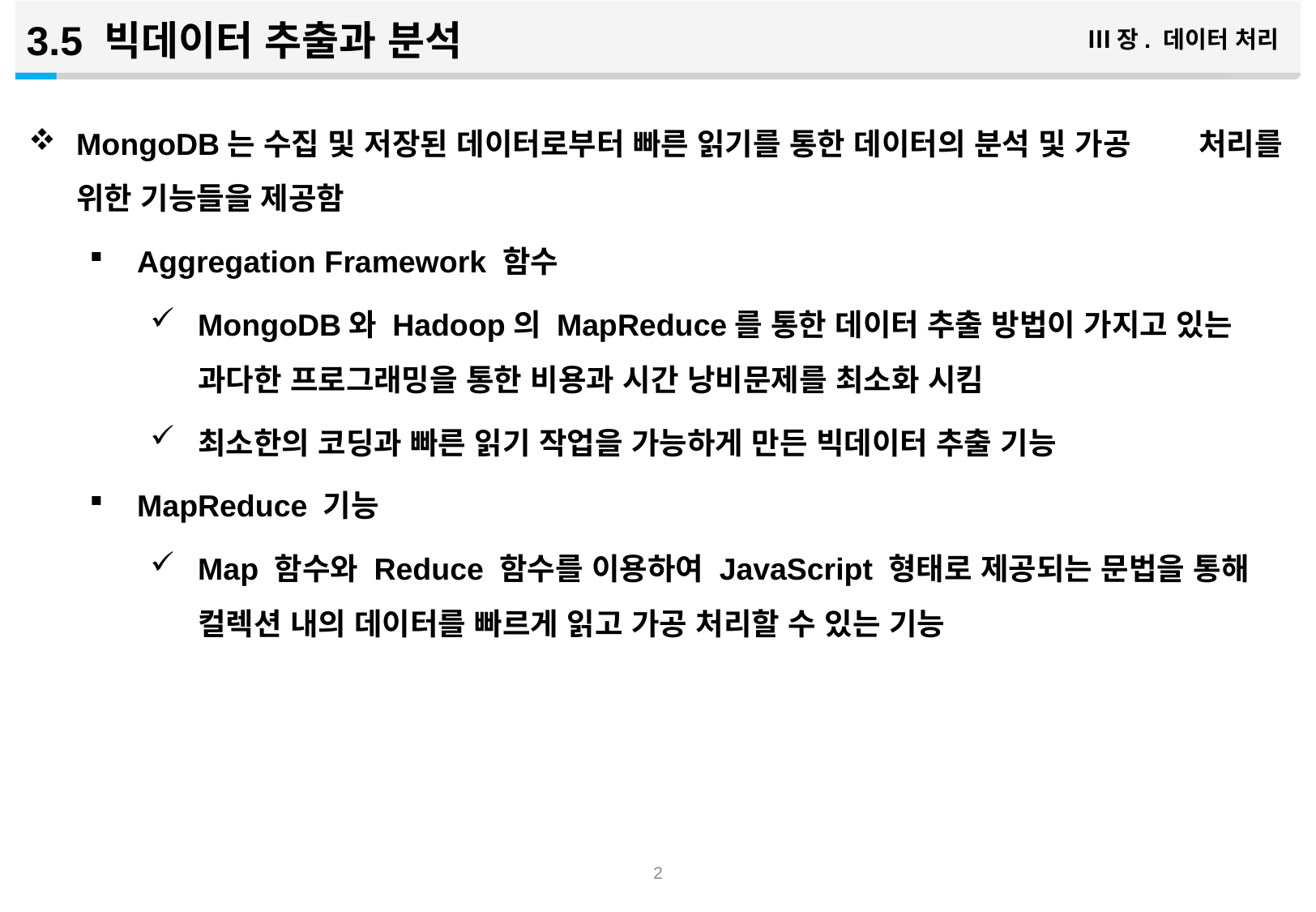

3.5 빅데이터 추출과 분석
Ⅲ장. 데이터 처리
MongoDB는 수집 및 저장된 데이터로부터 빠른 읽기를 통한 데이터의 분석 및 가공        처리를 위한 기능들을 제공함
Aggregation Framework 함수
MongoDB와 Hadoop의 MapReduce를 통한 데이터 추출 방법이 가지고 있는 과다한 프로그래밍을 통한 비용과 시간 낭비문제를 최소화 시킴
최소한의 코딩과 빠른 읽기 작업을 가능하게 만든 빅데이터 추출 기능
MapReduce 기능
Map 함수와 Reduce 함수를 이용하여 JavaScript 형태로 제공되는 문법을 통해 컬렉션 내의 데이터를 빠르게 읽고 가공 처리할 수 있는 기능

2